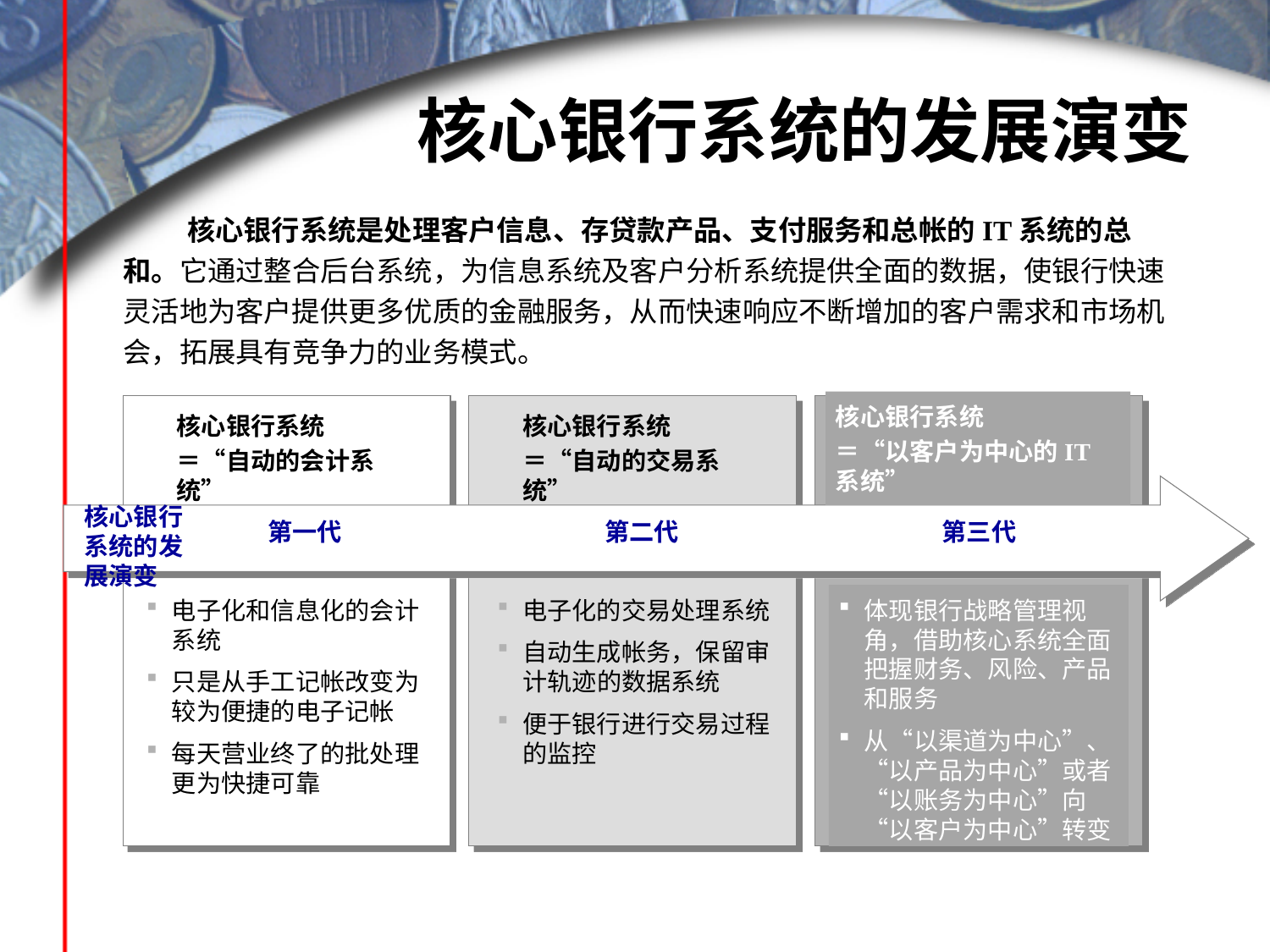

# 核心银行系统的发展演变
         核心银行系统是处理客户信息、存贷款产品、支付服务和总帐的IT系统的总和。它通过整合后台系统，为信息系统及客户分析系统提供全面的数据，使银行快速灵活地为客户提供更多优质的金融服务，从而快速响应不断增加的客户需求和市场机会，拓展具有竞争力的业务模式。

核心银行系统
＝“以客户为中心的IT系统”

核心银行系统
＝“自动的会计系统”
核心银行系统
＝“自动的交易系统”

核心银行系统的发展演变
第一代
第二代
第三代
电子化和信息化的会计系统
只是从手工记帐改变为较为便捷的电子记帐
每天营业终了的批处理更为快捷可靠
电子化的交易处理系统
自动生成帐务，保留审计轨迹的数据系统
便于银行进行交易过程的监控
体现银行战略管理视角，借助核心系统全面把握财务、风险、产品和服务
从“以渠道为中心”、“以产品为中心”或者“以账务为中心”向“以客户为中心”转变